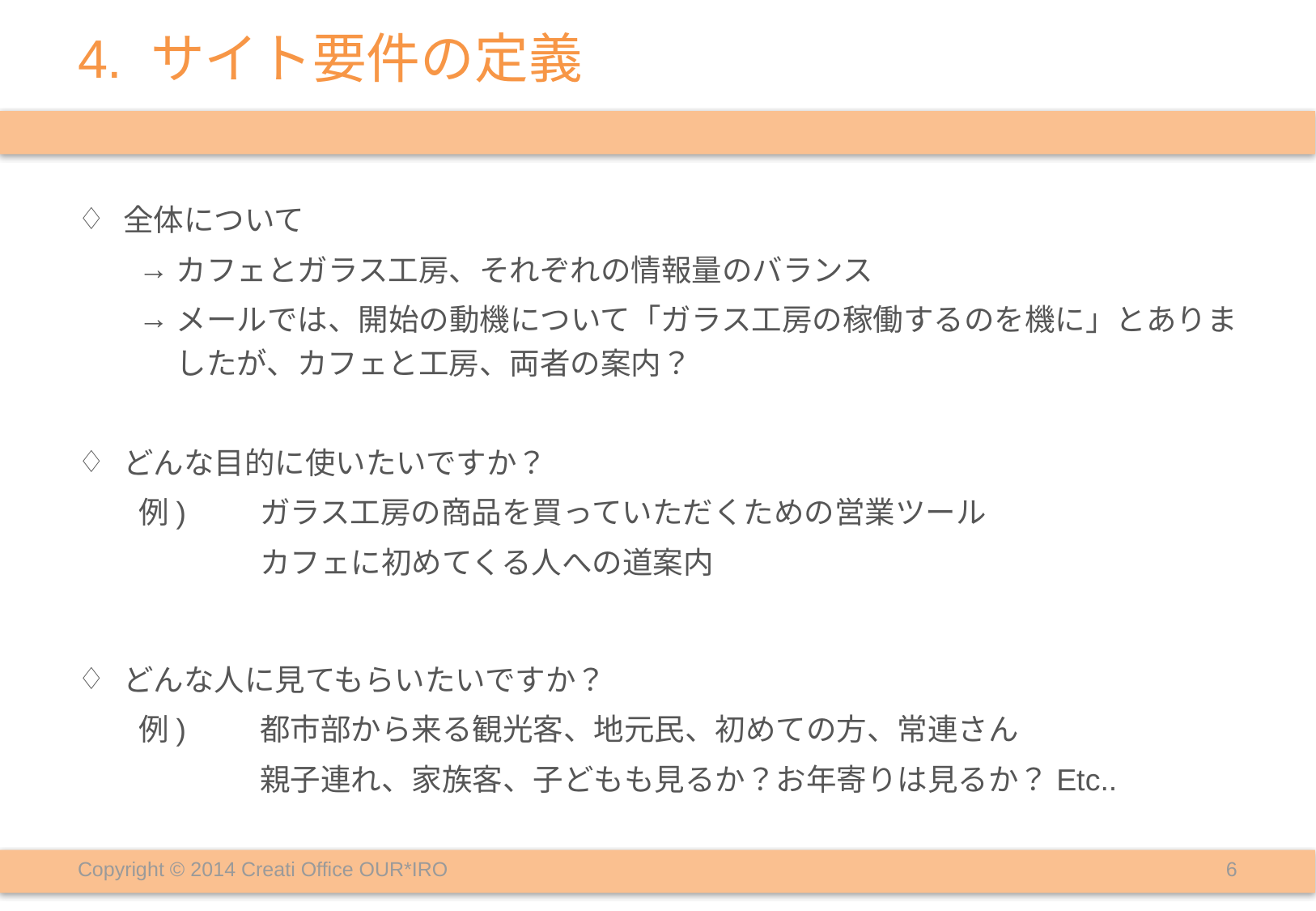

# 4. サイト要件の定義
全体について
カフェとガラス工房、それぞれの情報量のバランス
メールでは、開始の動機について「ガラス工房の稼働するのを機に」とありましたが、カフェと工房、両者の案内？

どんな目的に使いたいですか？
例)	ガラス工房の商品を買っていただくための営業ツール
	カフェに初めてくる人への道案内

どんな人に見てもらいたいですか？
例)	都市部から来る観光客、地元民、初めての方、常連さん
	親子連れ、家族客、子どもも見るか？お年寄りは見るか？Etc..

Copyright © 2014 Creati Office OUR*IRO
6